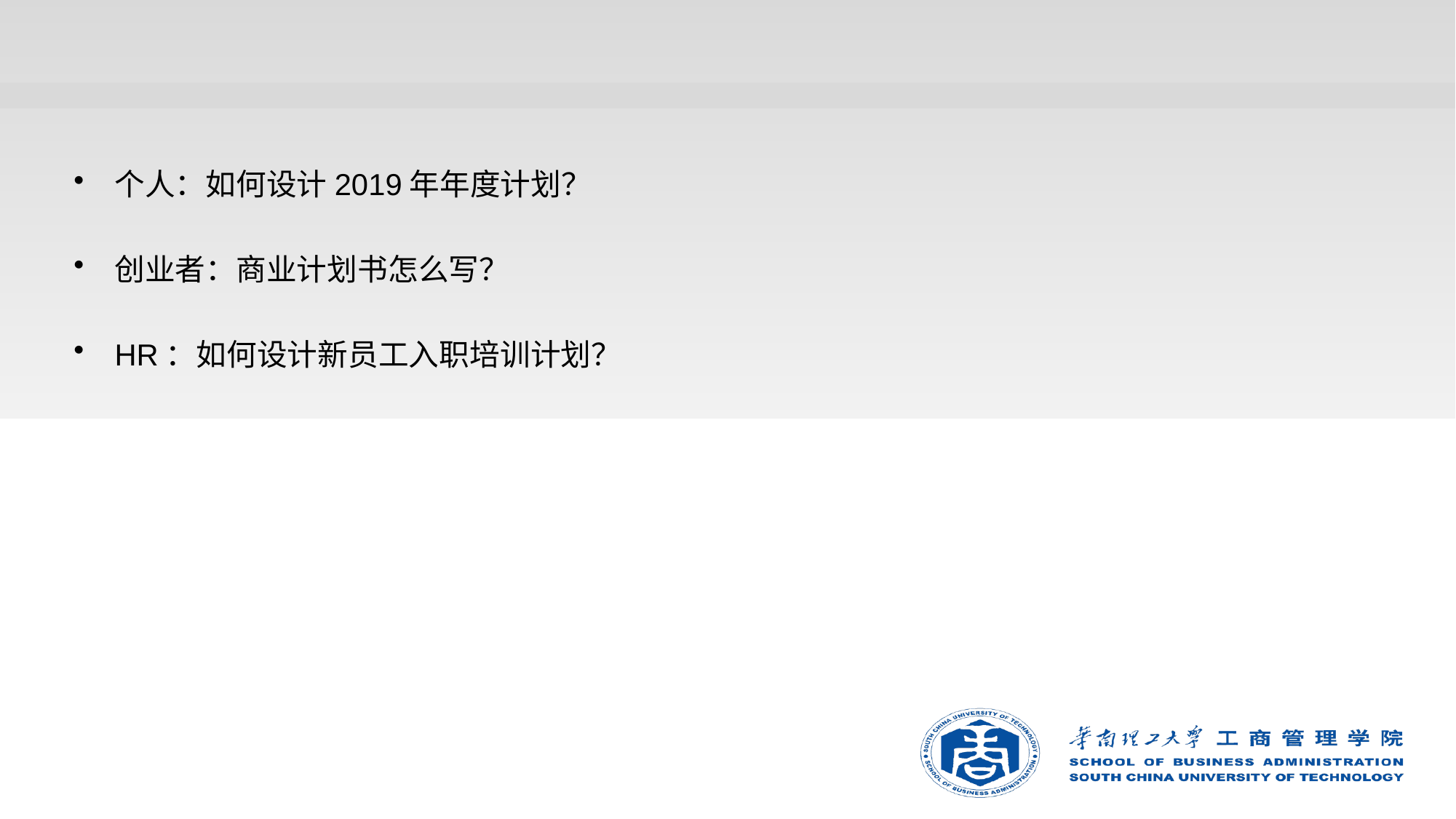

#
个人：如何设计2019年年度计划？

创业者：商业计划书怎么写？

HR：如何设计新员工入职培训计划？